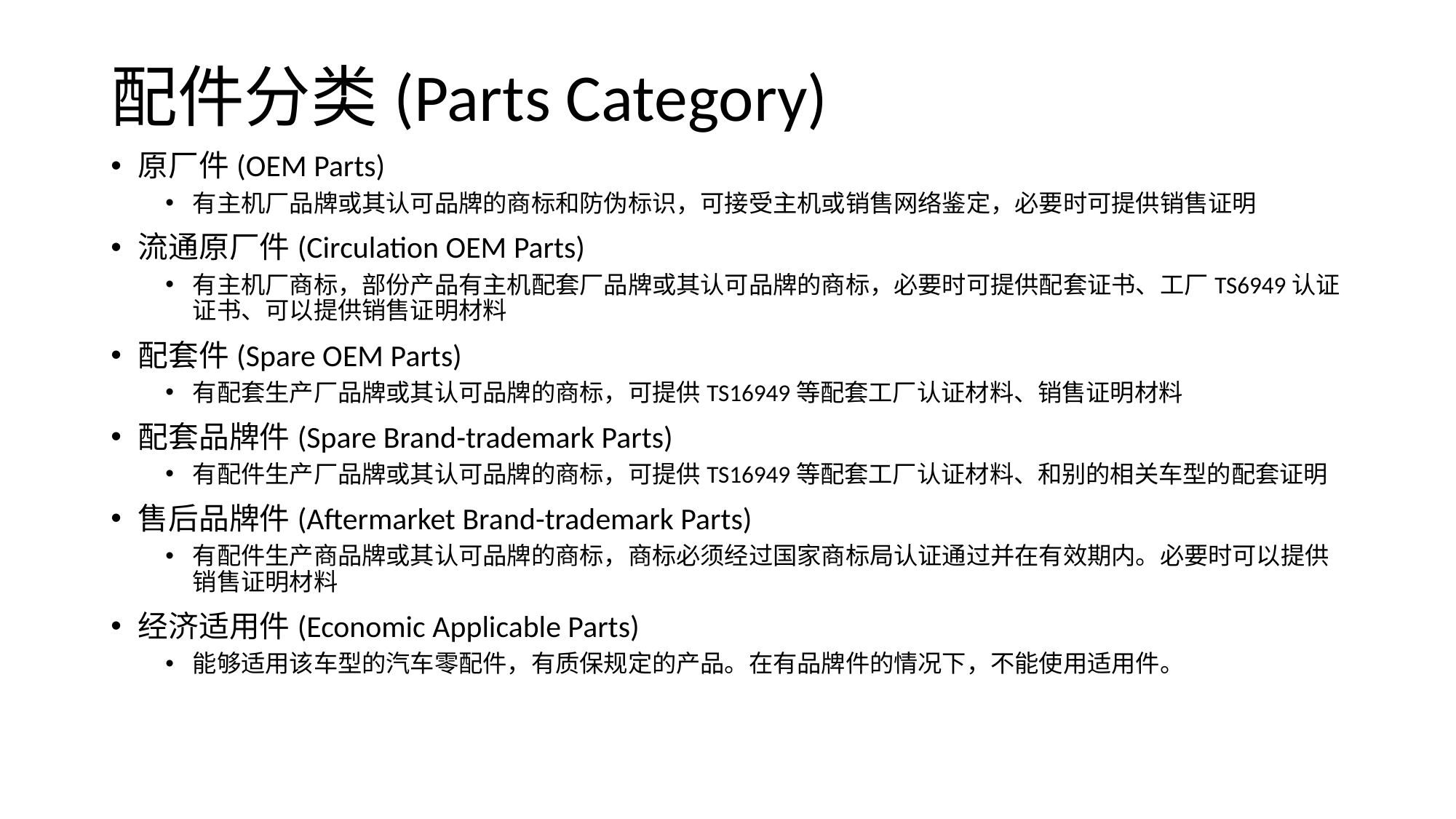

# 配件分类(Parts Category)
原厂件(OEM Parts)
有主机厂品牌或其认可品牌的商标和防伪标识，可接受主机或销售网络鉴定，必要时可提供销售证明
流通原厂件(Circulation OEM Parts)
有主机厂商标，部份产品有主机配套厂品牌或其认可品牌的商标，必要时可提供配套证书、工厂TS6949认证证书、可以提供销售证明材料
配套件(Spare OEM Parts)
有配套生产厂品牌或其认可品牌的商标，可提供TS16949等配套工厂认证材料、销售证明材料
配套品牌件(Spare Brand-trademark Parts)
有配件生产厂品牌或其认可品牌的商标，可提供TS16949等配套工厂认证材料、和别的相关车型的配套证明
售后品牌件(Aftermarket Brand-trademark Parts)
有配件生产商品牌或其认可品牌的商标，商标必须经过国家商标局认证通过并在有效期内。必要时可以提供销售证明材料
经济适用件(Economic Applicable Parts)
能够适用该车型的汽车零配件，有质保规定的产品。在有品牌件的情况下，不能使用适用件。